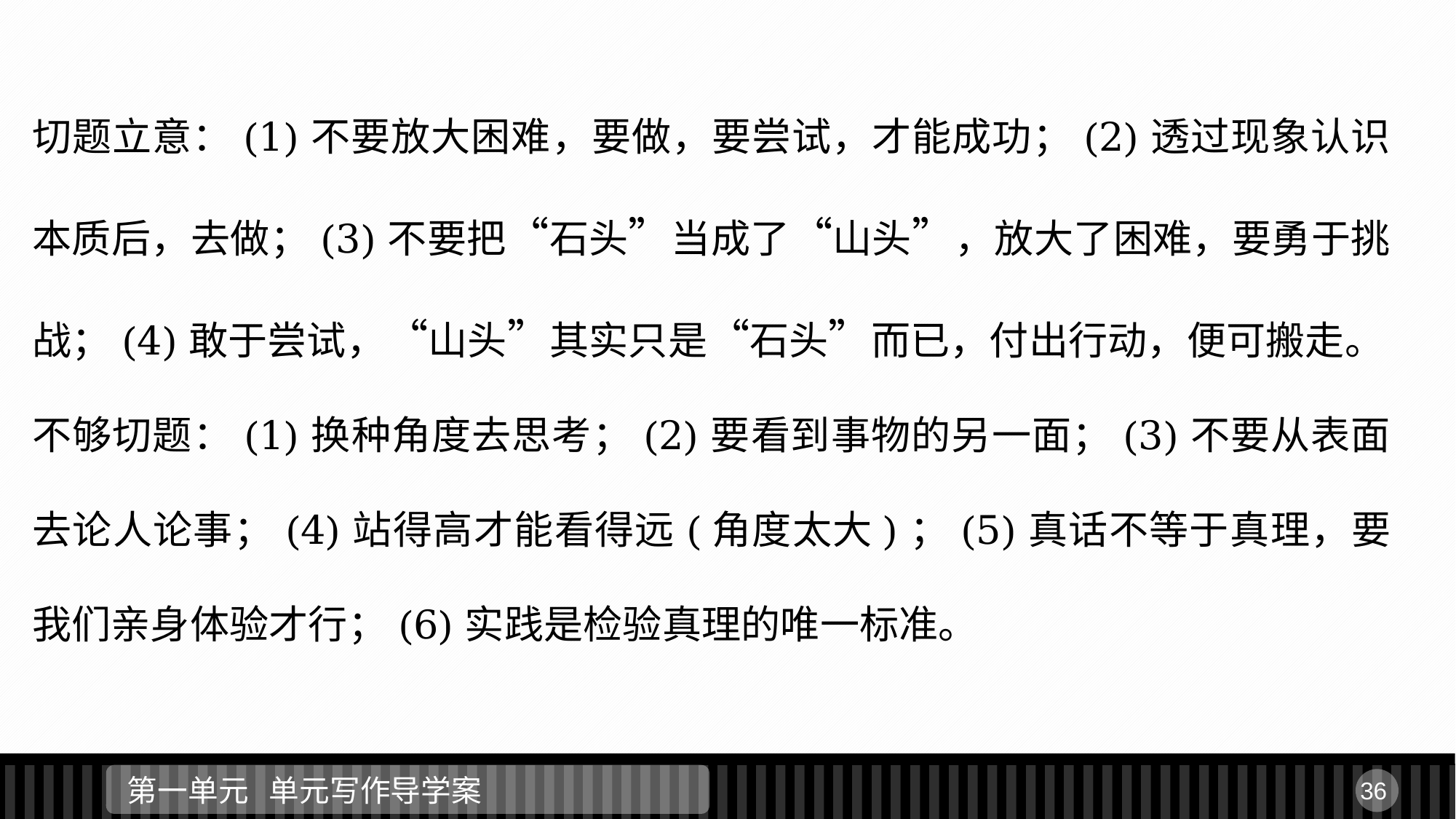

切题立意：(1)不要放大困难，要做，要尝试，才能成功；(2)透过现象认识本质后，去做；(3)不要把“石头”当成了“山头”，放大了困难，要勇于挑战；(4)敢于尝试，“山头”其实只是“石头”而已，付出行动，便可搬走。
不够切题：(1)换种角度去思考；(2)要看到事物的另一面；(3)不要从表面去论人论事；(4)站得高才能看得远(角度太大)；(5)真话不等于真理，要我们亲身体验才行；(6)实践是检验真理的唯一标准。